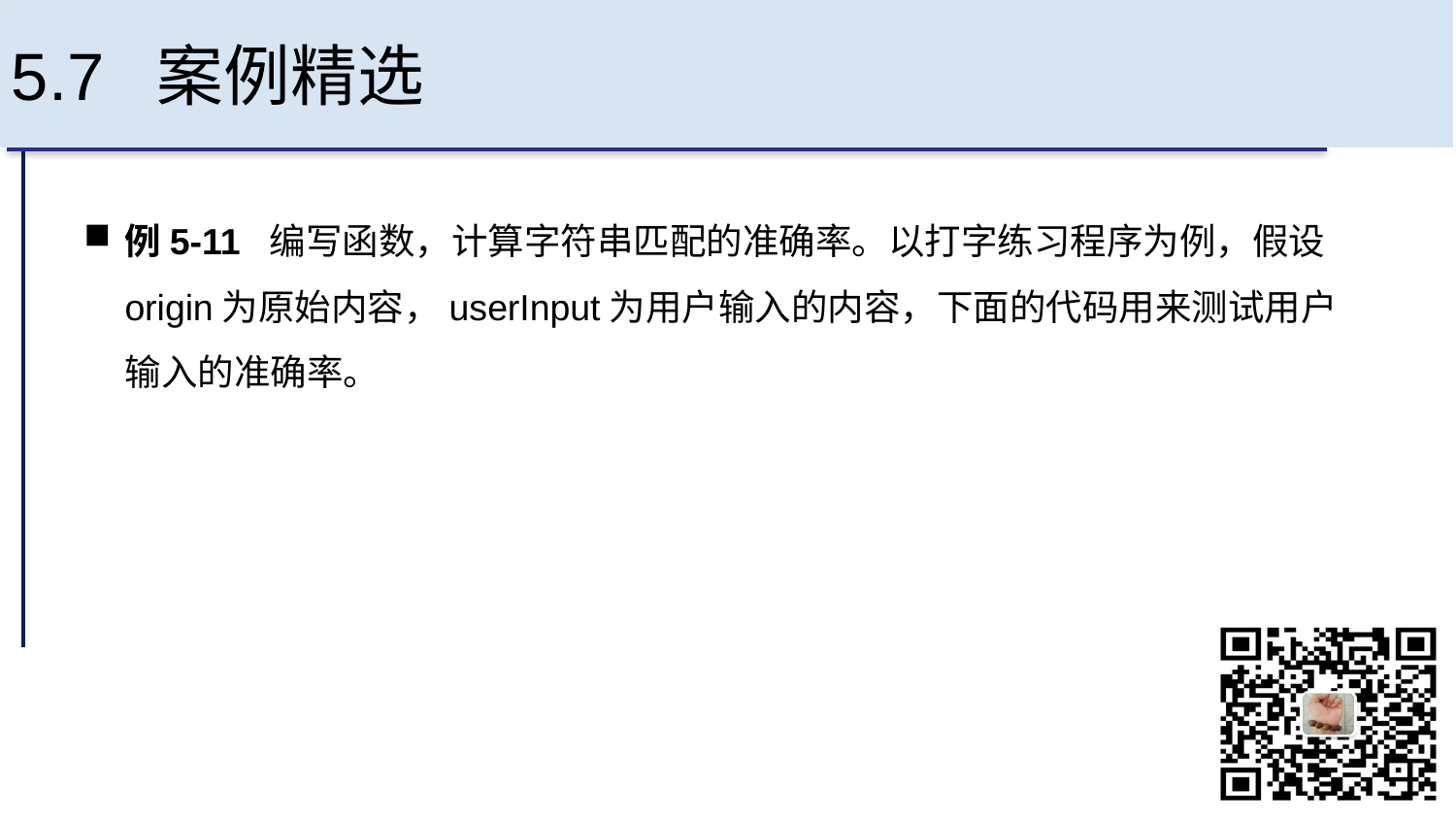

# 5.7  案例精选
例5-11  编写函数，计算字符串匹配的准确率。以打字练习程序为例，假设origin为原始内容，userInput为用户输入的内容，下面的代码用来测试用户输入的准确率。